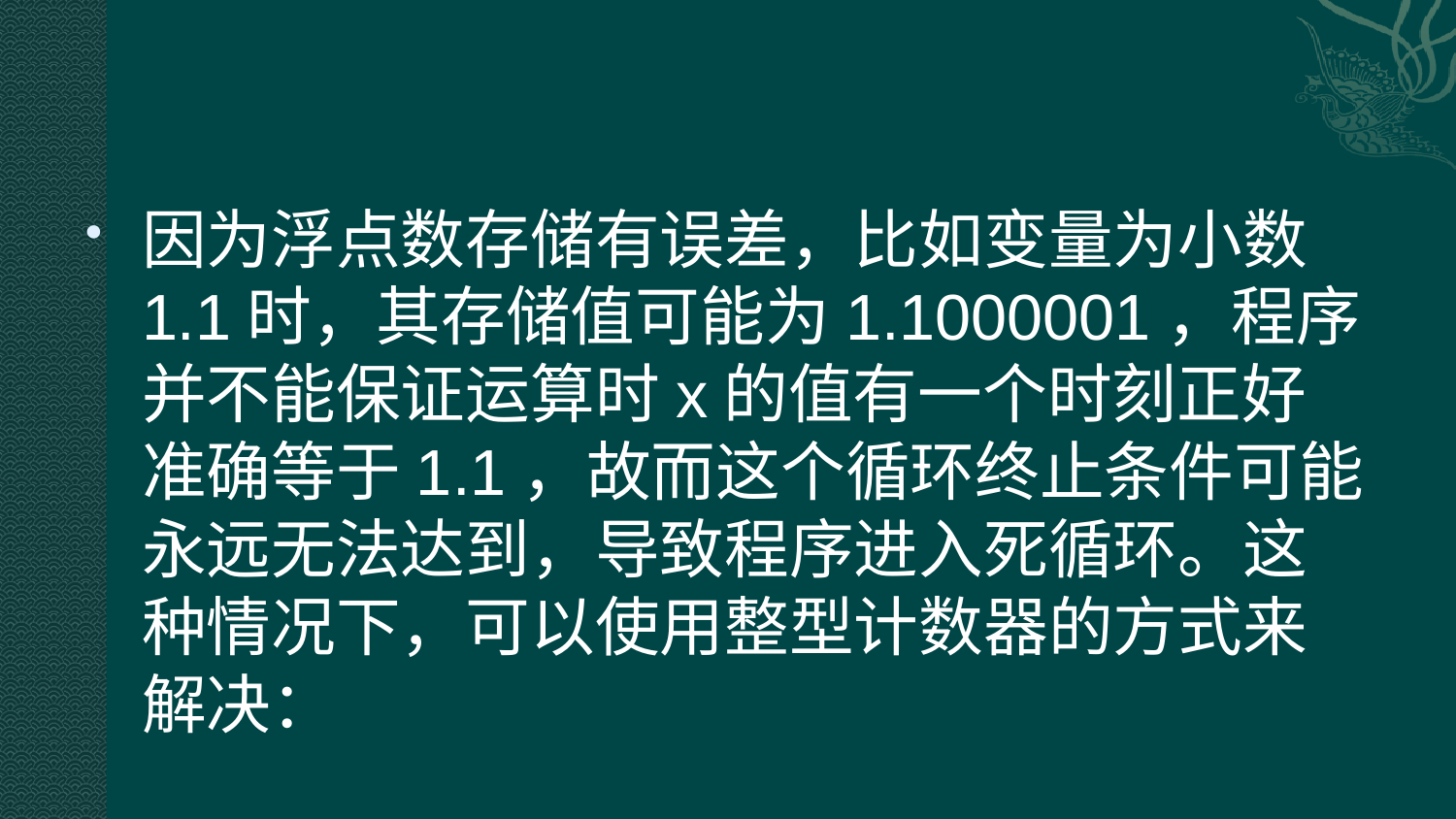

#
因为浮点数存储有误差，比如变量为小数1.1时，其存储值可能为1.1000001，程序并不能保证运算时x的值有一个时刻正好准确等于1.1，故而这个循环终止条件可能永远无法达到，导致程序进入死循环。这种情况下，可以使用整型计数器的方式来解决：